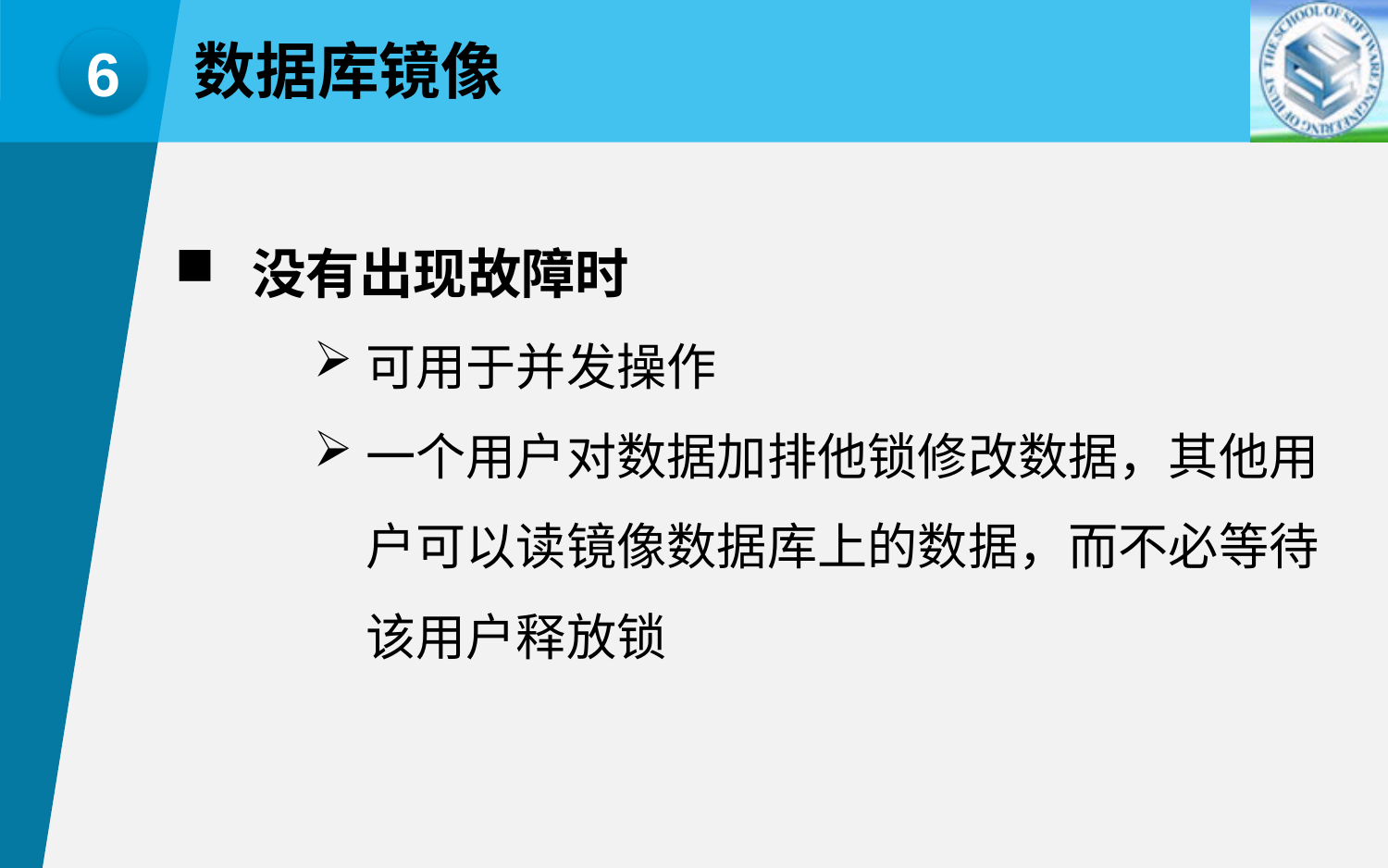

数据库镜像
6
 没有出现故障时
可用于并发操作
一个用户对数据加排他锁修改数据，其他用户可以读镜像数据库上的数据，而不必等待该用户释放锁